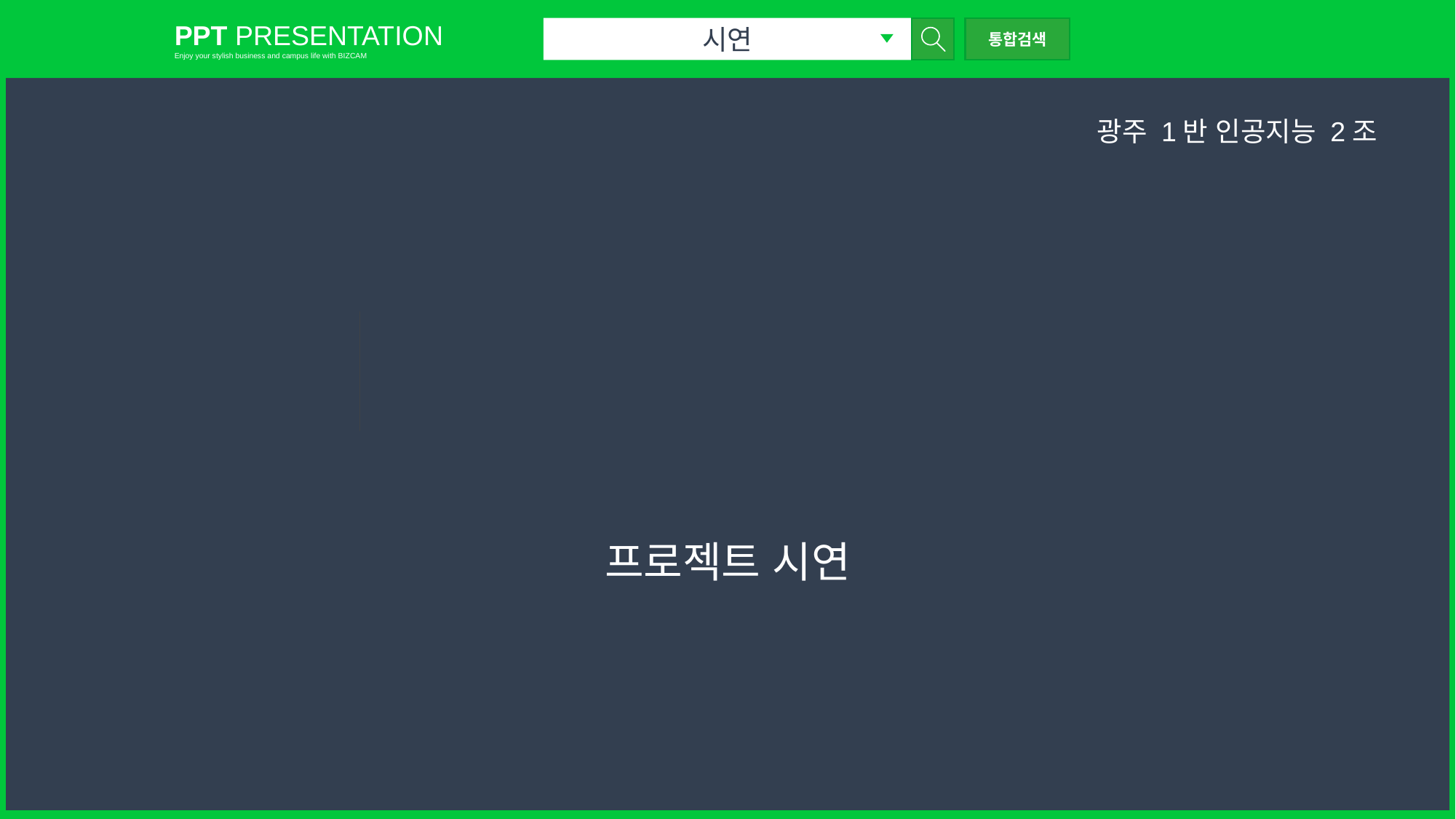

PPT PRESENTATION
Enjoy your stylish business and campus life with BIZCAM

시연

통합검색

광주 1반 인공지능 2조
MEGATON
프로젝트 시연